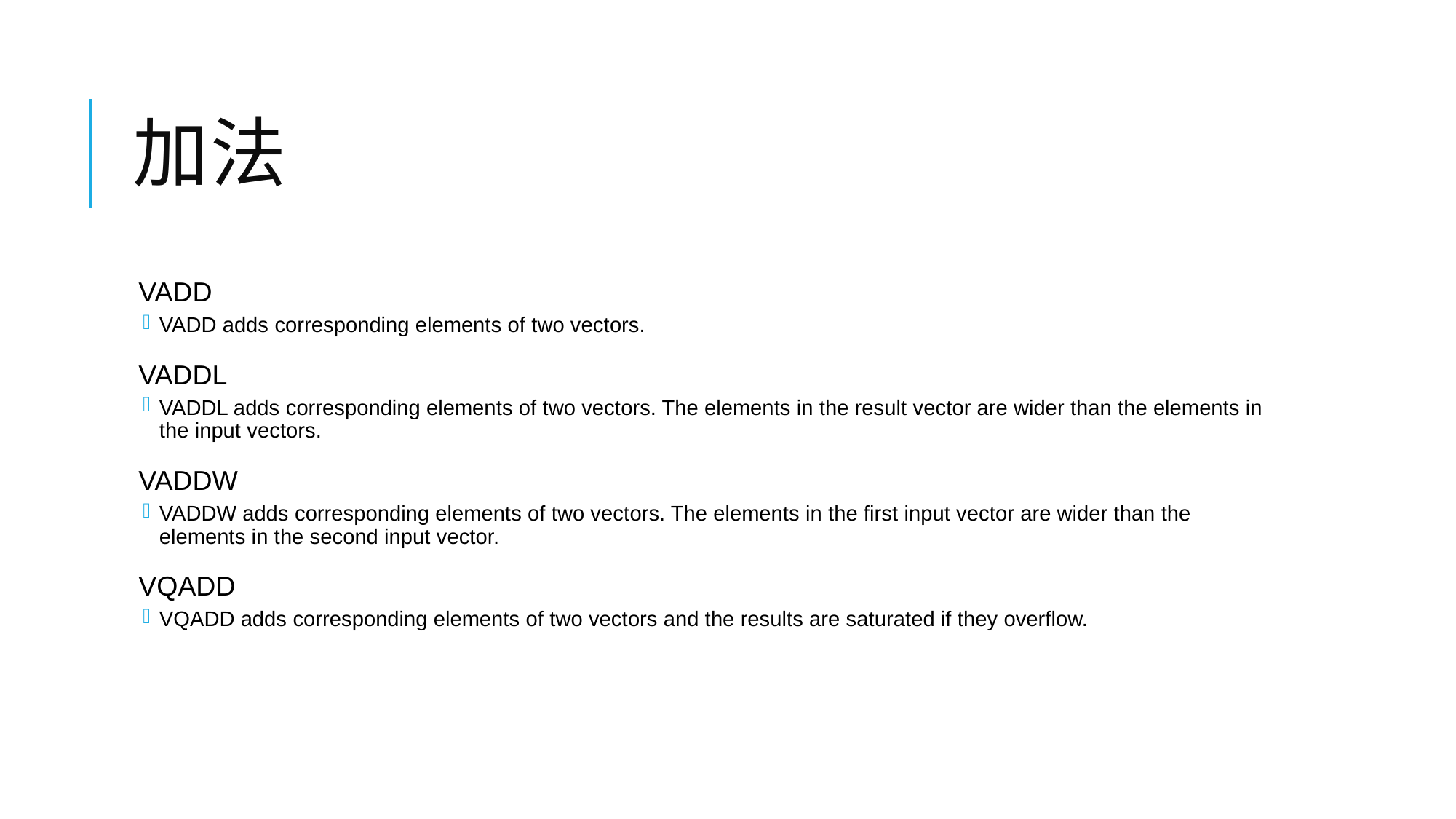

# 加法
VADD
VADD adds corresponding elements of two vectors.
VADDL
VADDL adds corresponding elements of two vectors. The elements in the result vector are wider than the elements in the input vectors.
VADDW
VADDW adds corresponding elements of two vectors. The elements in the first input vector are wider than the elements in the second input vector.
VQADD
VQADD adds corresponding elements of two vectors and the results are saturated if they overflow.